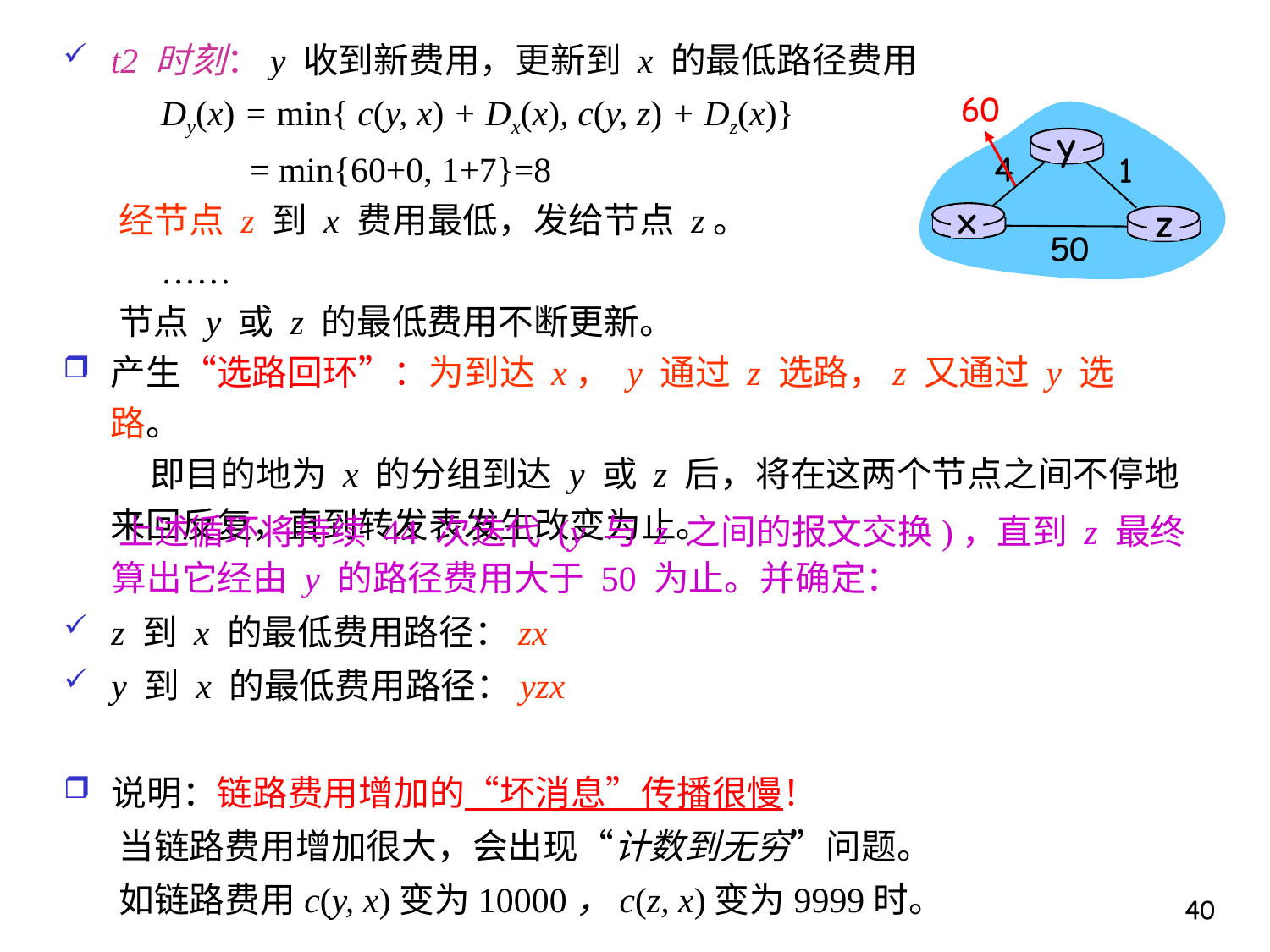

t2 时刻：y 收到新费用，更新到 x 的最低路径费用
           Dy(x) = min{ c(y, x) + Dx(x), c(y, z) + Dz(x)}
                     = min{60+0, 1+7}=8
      经节点 z 到 x 费用最低，发给节点 z。
           ……
      节点 y 或 z 的最低费用不断更新。
产生“选路回环”：为到达 x， y 通过 z 选路，z 又通过 y 选路。
          即目的地为 x 的分组到达 y 或 z 后，将在这两个节点之间不停地来回反复，直到转发表发生改变为止。
60

y

4
1

x

z

50

      上述循环将持续 44 次迭代 (y 与 z 之间的报文交换)，直到 z 最终算出它经由 y 的路径费用大于 50 为止。并确定：
z 到 x 的最低费用路径：zx
y 到 x 的最低费用路径：yzx

说明：链路费用增加的“坏消息”传播很慢！
      当链路费用增加很大，会出现“计数到无穷”问题。
      如链路费用c(y, x)变为10000，c(z, x)变为9999时。
40